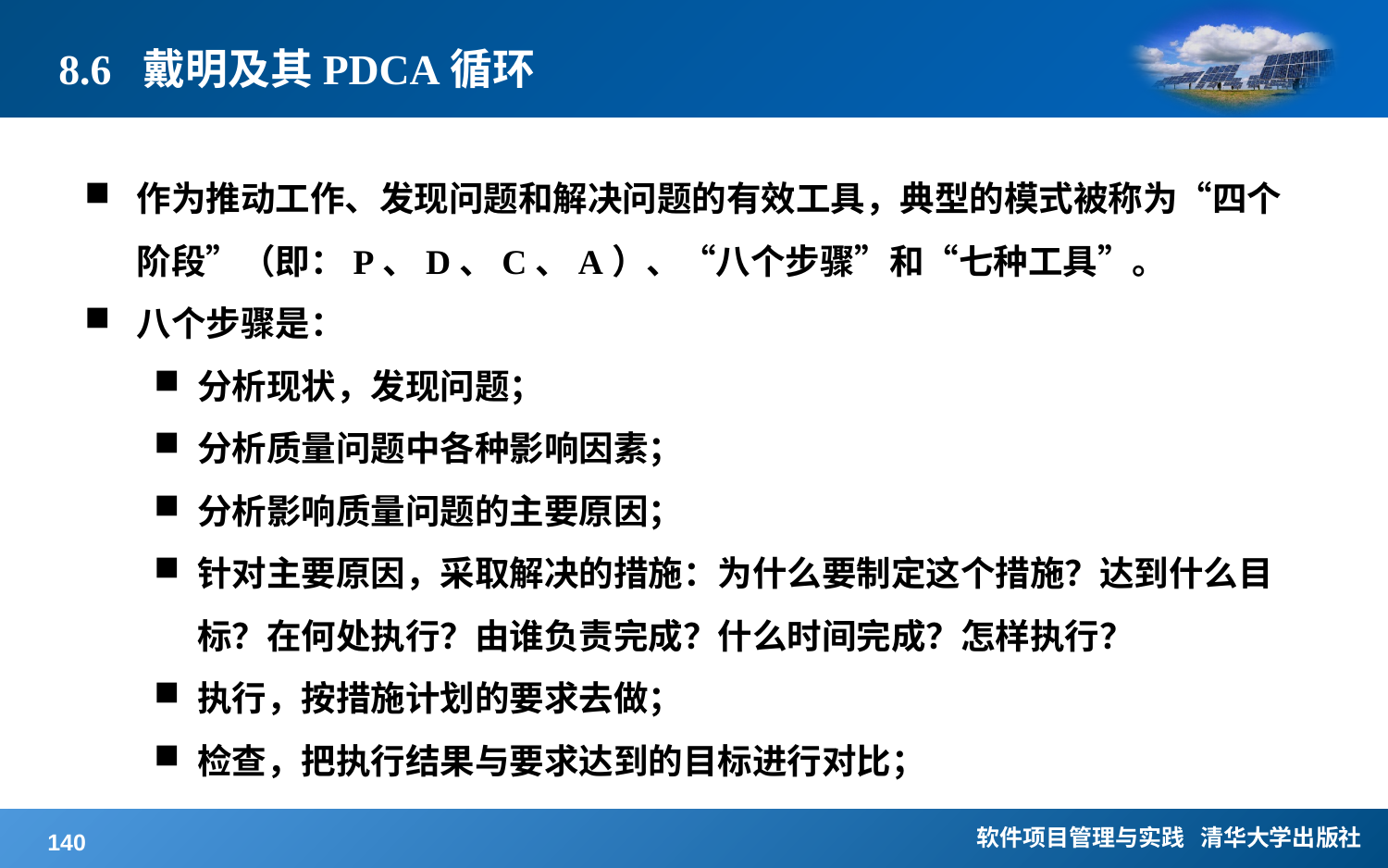

# 8.6  戴明及其PDCA循环
作为推动工作、发现问题和解决问题的有效工具，典型的模式被称为“四个阶段”（即：P、D、C、A）、“八个步骤”和“七种工具”。
八个步骤是：
分析现状，发现问题；
分析质量问题中各种影响因素；
分析影响质量问题的主要原因；
针对主要原因，采取解决的措施：为什么要制定这个措施？达到什么目标？在何处执行？由谁负责完成？什么时间完成？怎样执行？
执行，按措施计划的要求去做；
检查，把执行结果与要求达到的目标进行对比；